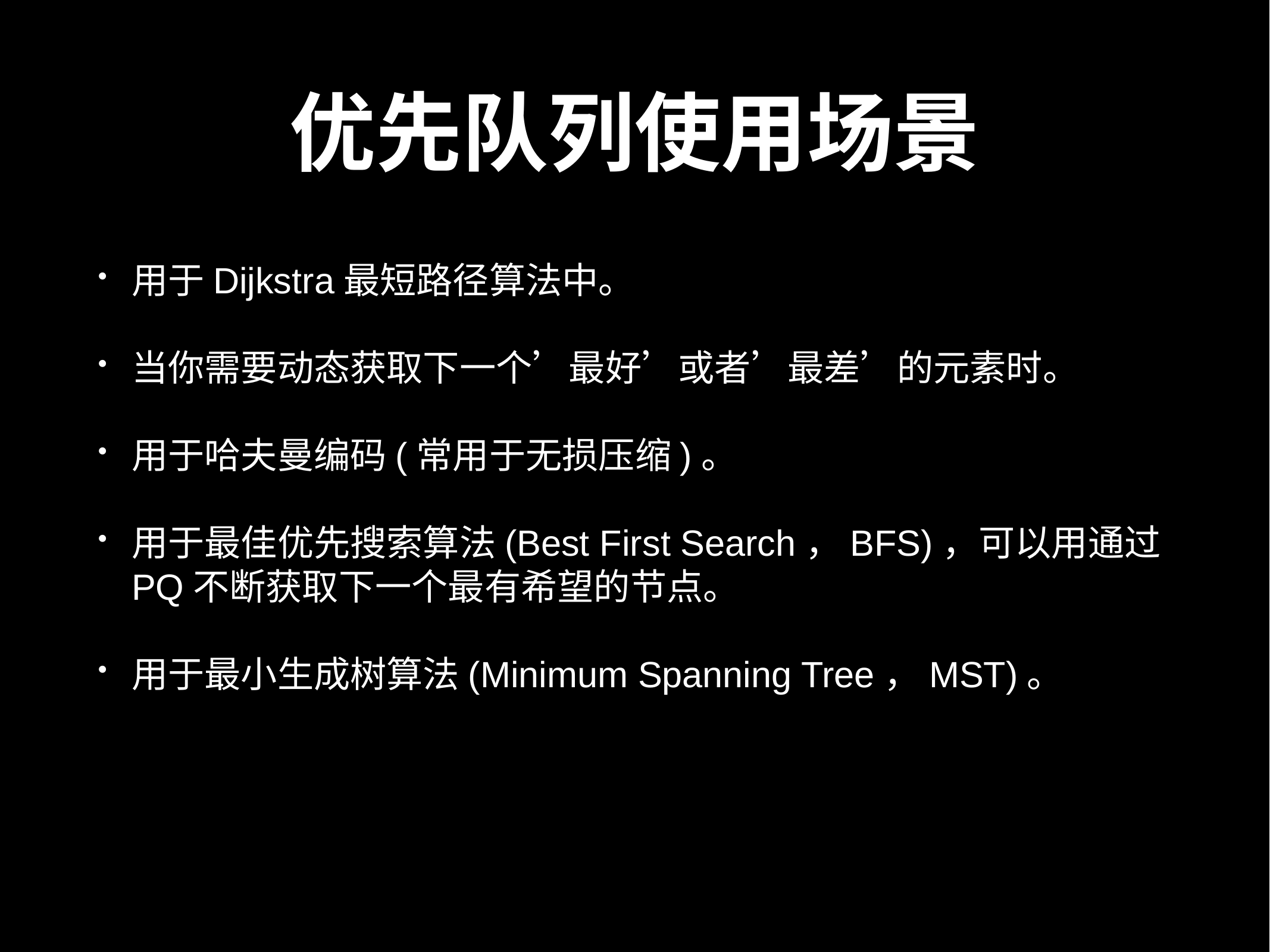

# 优先队列使用场景
用于Dijkstra最短路径算法中。

当你需要动态获取下一个’最好’或者’最差’的元素时。

用于哈夫曼编码(常用于无损压缩)。

用于最佳优先搜索算法(Best First Search，BFS)，可以用通过PQ不断获取下一个最有希望的节点。

用于最小生成树算法(Minimum Spanning Tree，MST)。